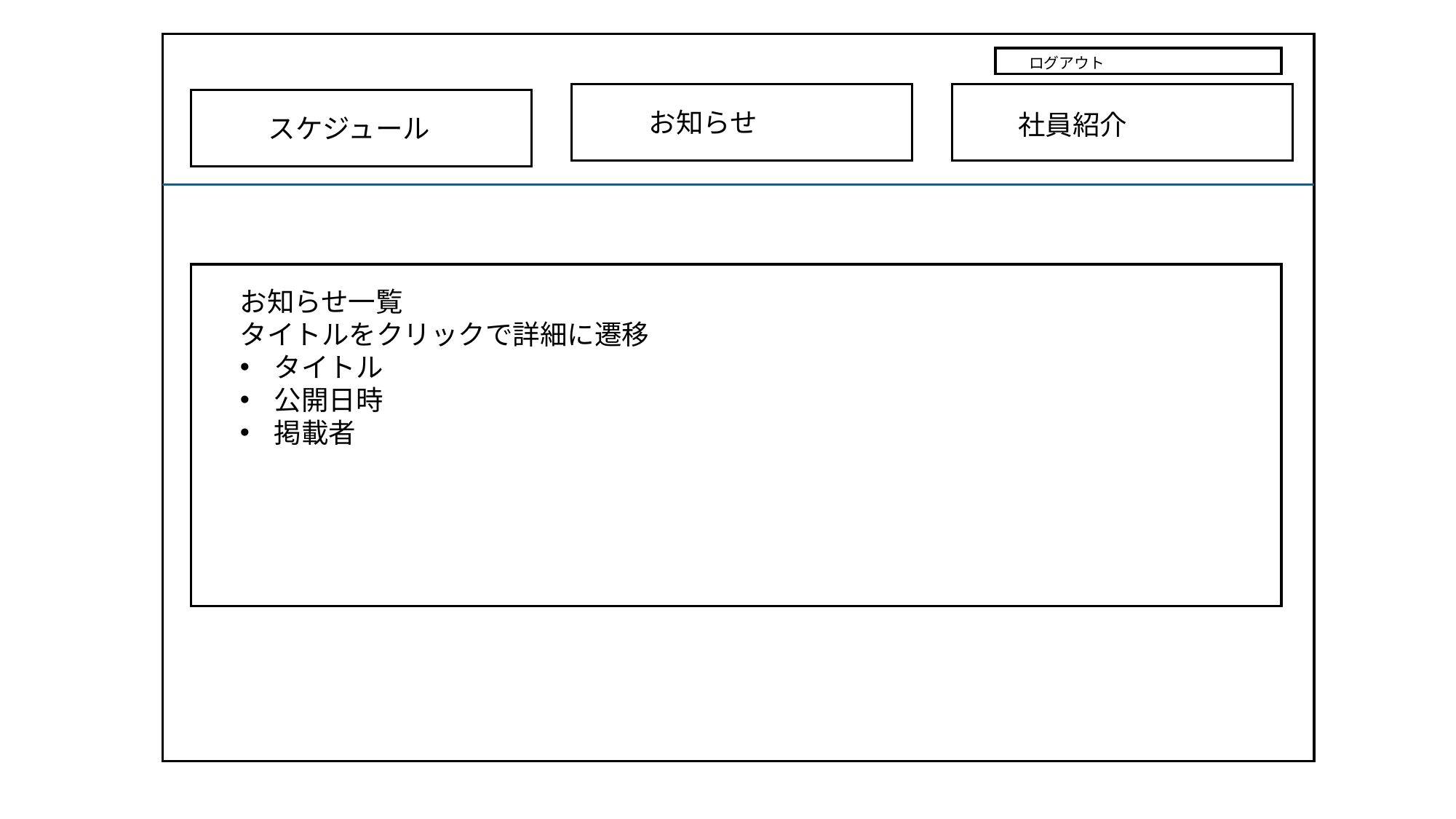

ログアウト

お知らせ
社員紹介
スケジュール

お知らせ一覧
タイトルをクリックで詳細に遷移
タイトル
公開日時
掲載者